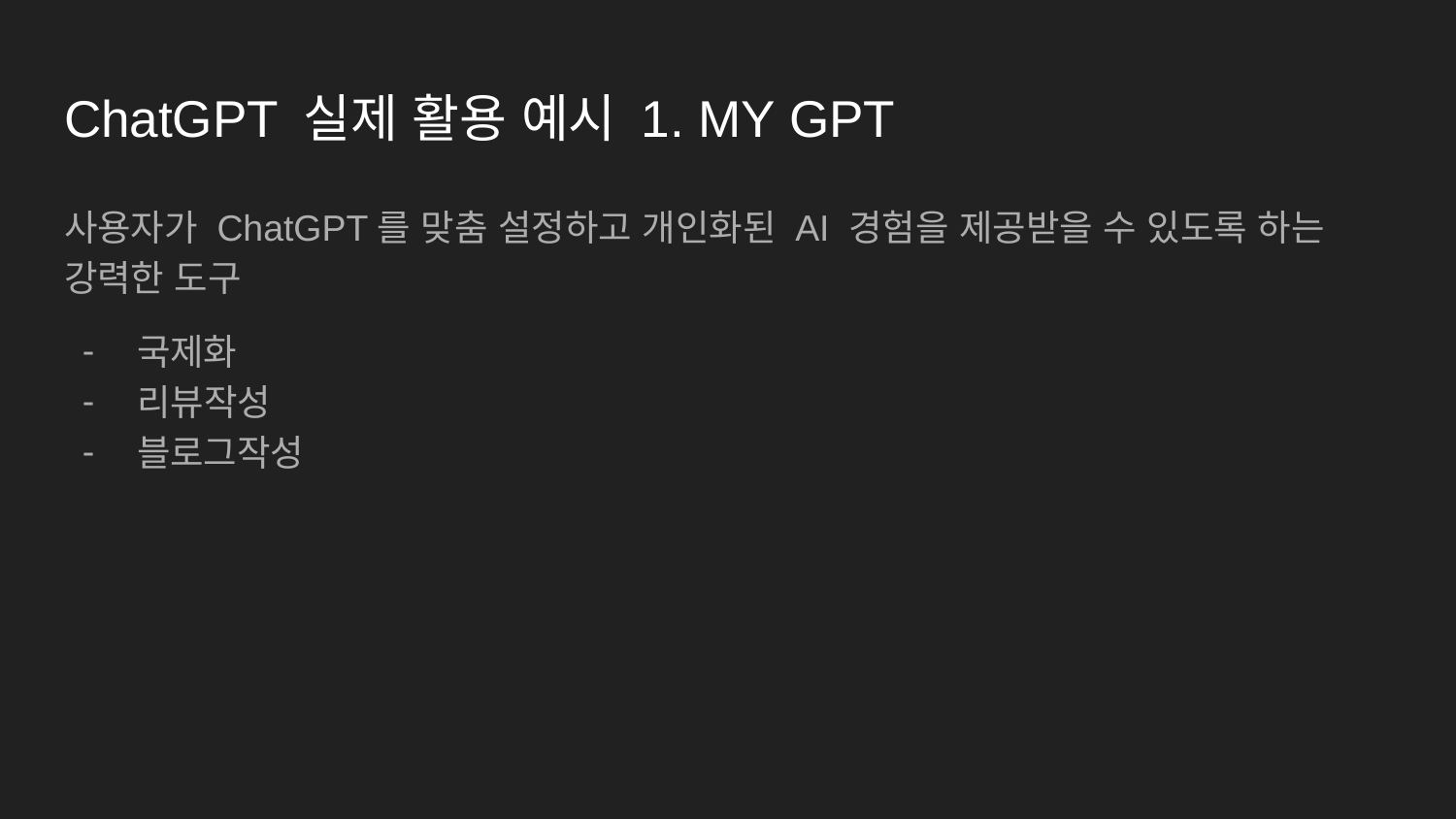

# ChatGPT 실제 활용 예시 1. MY GPT
사용자가 ChatGPT를 맞춤 설정하고 개인화된 AI 경험을 제공받을 수 있도록 하는 강력한 도구
국제화
리뷰작성
블로그작성